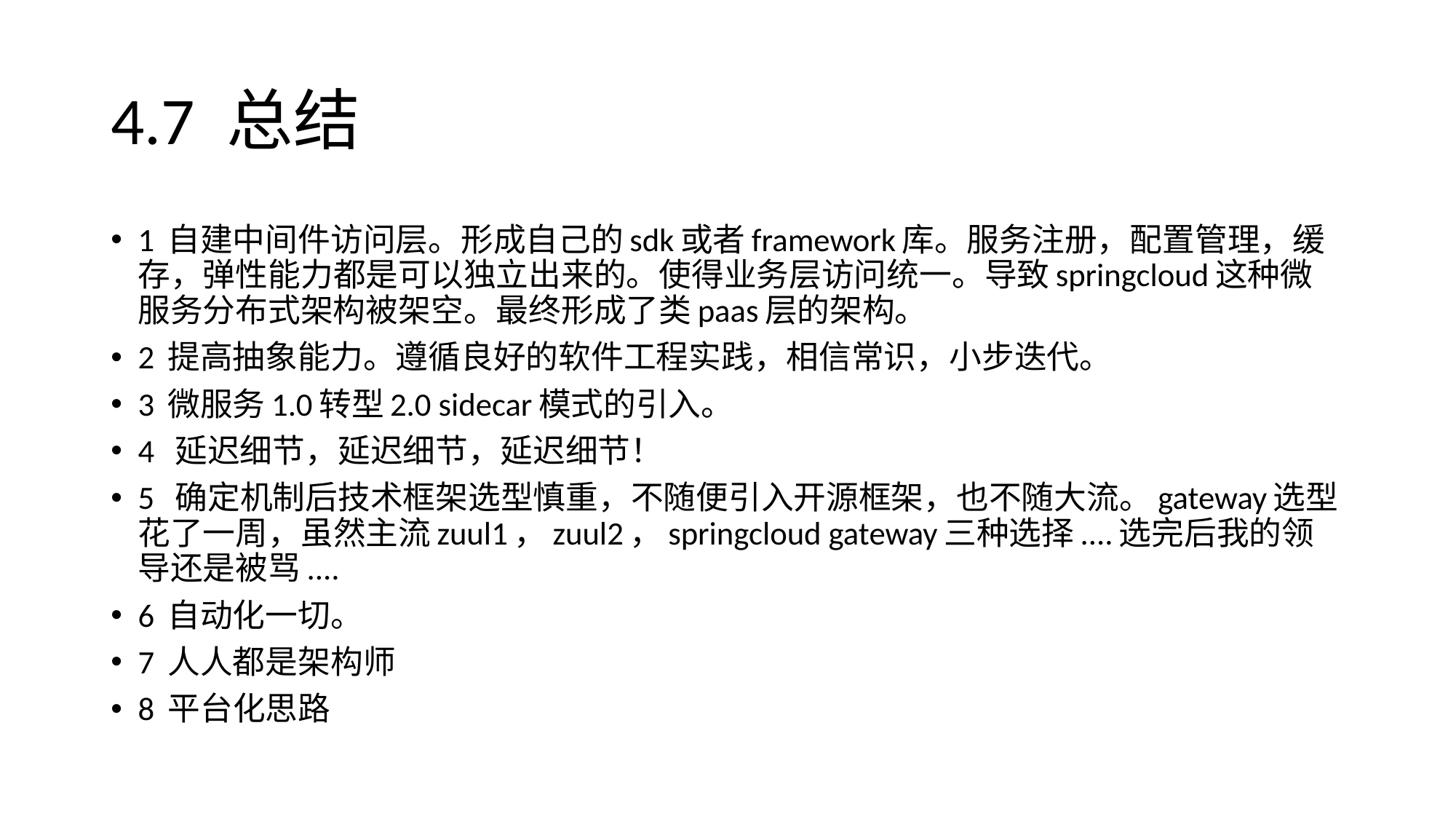

# 4.7 总结
1 自建中间件访问层。形成自己的sdk或者framework库。服务注册，配置管理，缓存，弹性能力都是可以独立出来的。使得业务层访问统一。导致springcloud这种微服务分布式架构被架空。最终形成了类paas层的架构。
2 提高抽象能力。遵循良好的软件工程实践，相信常识，小步迭代。
3 微服务1.0转型2.0 sidecar模式的引入。
4  延迟细节，延迟细节，延迟细节！
5  确定机制后技术框架选型慎重，不随便引入开源框架，也不随大流。gateway选型花了一周，虽然主流zuul1，zuul2，springcloud gateway三种选择....选完后我的领导还是被骂....
6 自动化一切。
7 人人都是架构师
8 平台化思路